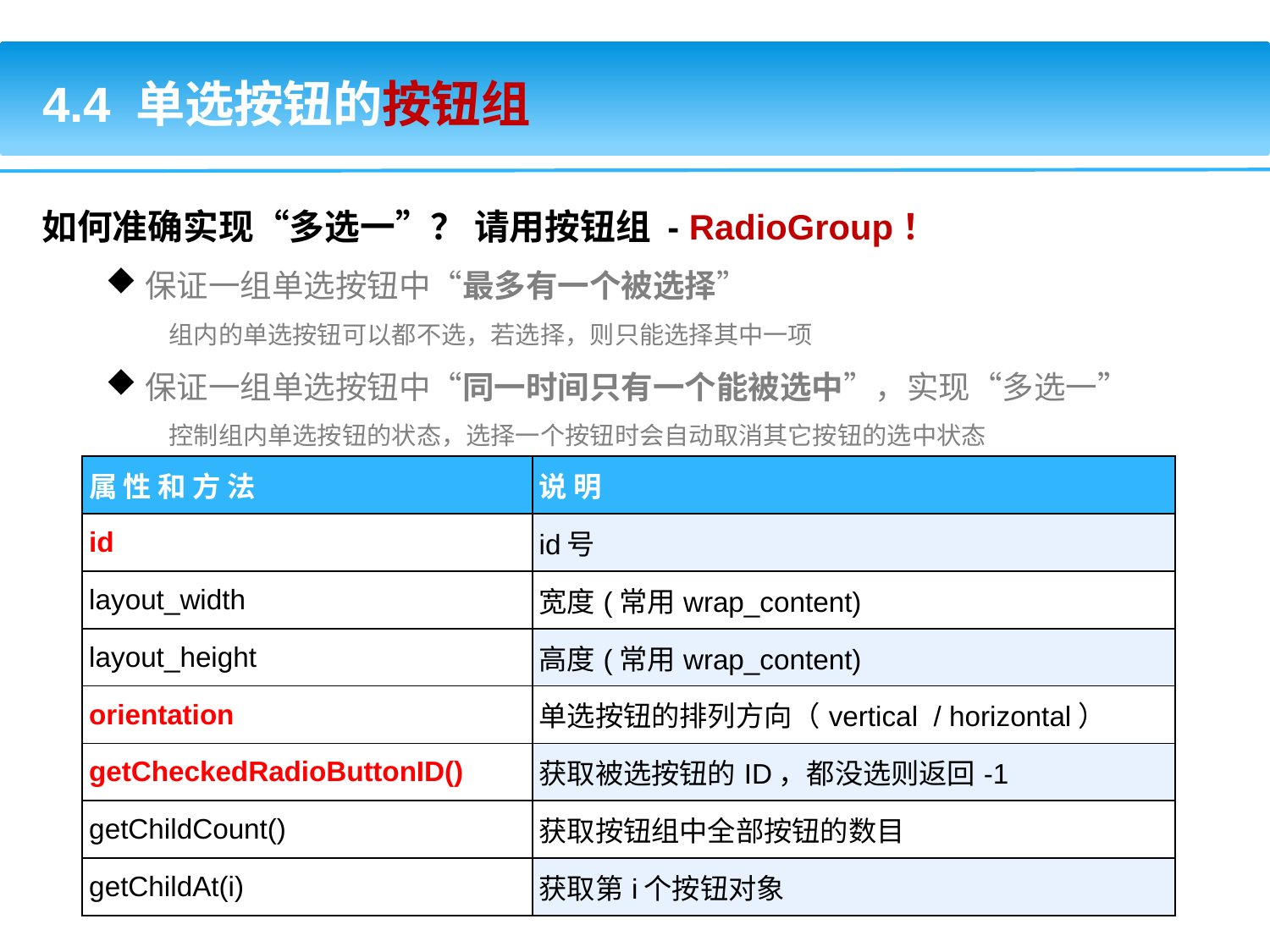

4.4 单选按钮的按钮组
如何准确实现“多选一”？ 请用按钮组 - RadioGroup！
保证一组单选按钮中“最多有一个被选择”
组内的单选按钮可以都不选，若选择，则只能选择其中一项
保证一组单选按钮中“同一时间只有一个能被选中”，实现“多选一”
控制组内单选按钮的状态，选择一个按钮时会自动取消其它按钮的选中状态
| 属 性 和 方 法 | 说 明 |
| --- | --- |
| id | id号 |
| layout\_width | 宽度(常用wrap\_content) |
| layout\_height | 高度(常用wrap\_content) |
| orientation | 单选按钮的排列方向（vertical / horizontal） |
| getCheckedRadioButtonID() | 获取被选按钮的ID，都没选则返回-1 |
| getChildCount() | 获取按钮组中全部按钮的数目 |
| getChildAt(i) | 获取第i个按钮对象 |